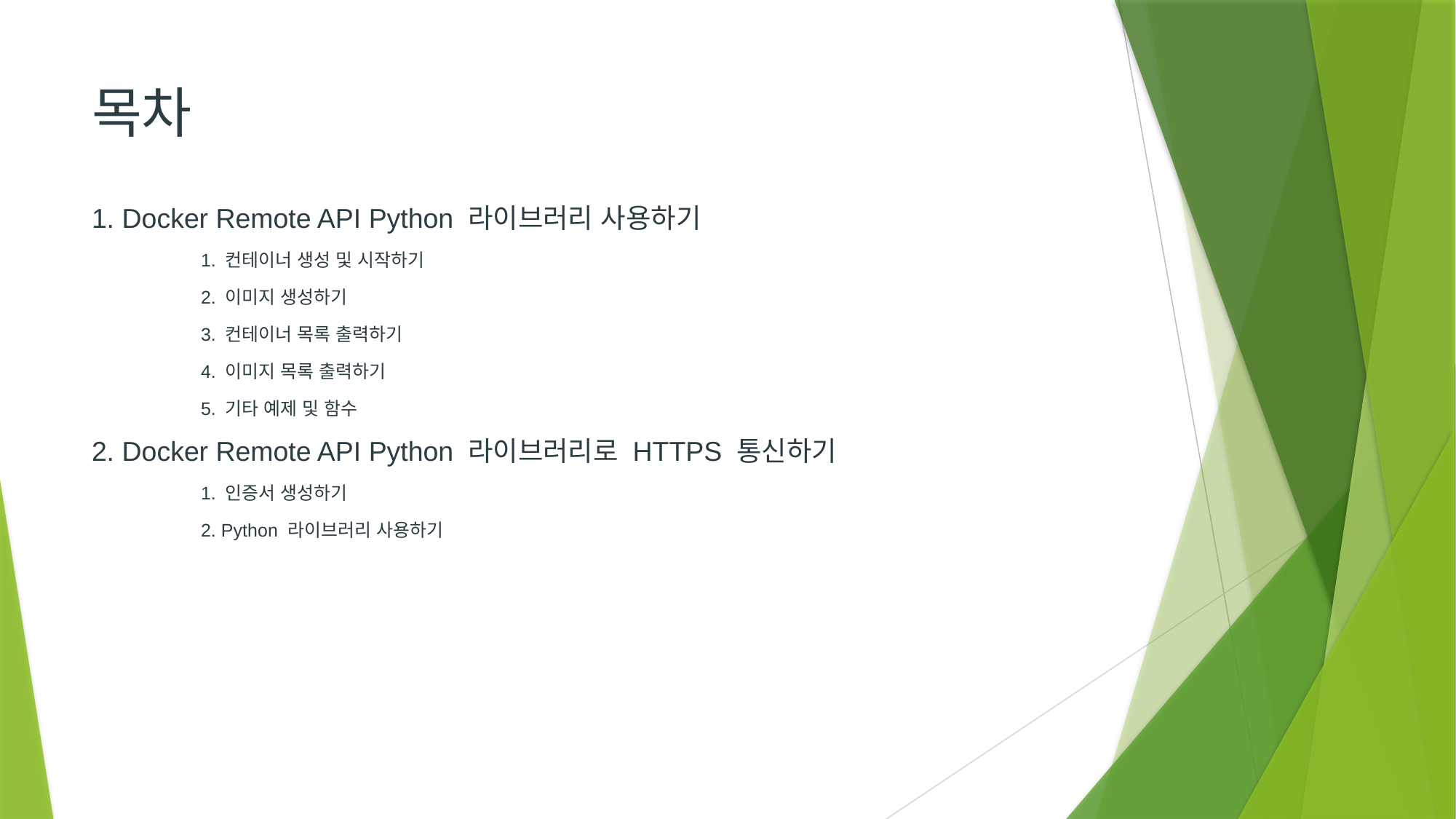

# 목차
1. Docker Remote API Python 라이브러리 사용하기
	1. 컨테이너 생성 및 시작하기
	2. 이미지 생성하기
	3. 컨테이너 목록 출력하기
	4. 이미지 목록 출력하기
	5. 기타 예제 및 함수
2. Docker Remote API Python 라이브러리로 HTTPS 통신하기
	1. 인증서 생성하기
	2. Python 라이브러리 사용하기